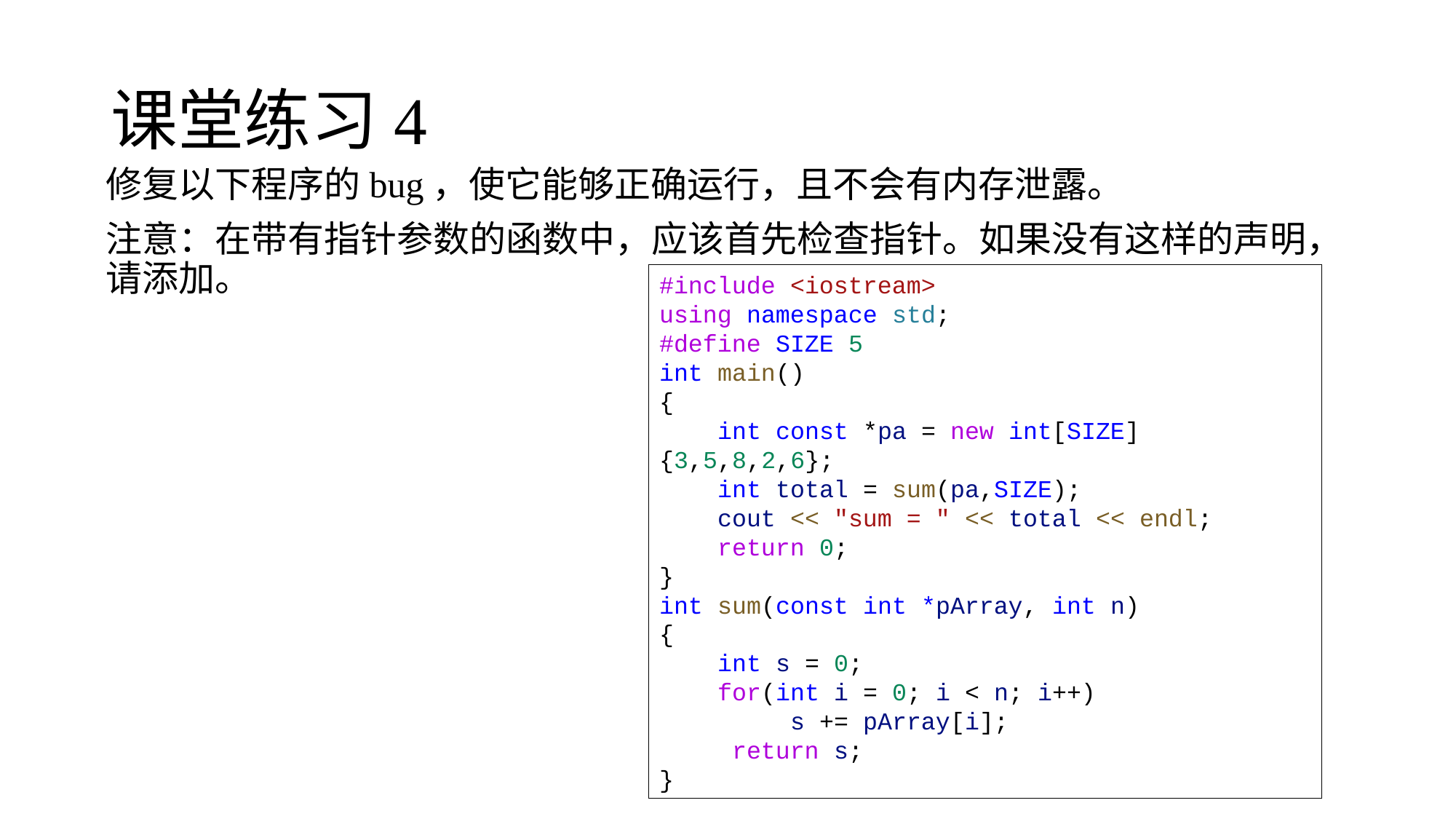

# 课堂练习4
修复以下程序的bug，使它能够正确运行，且不会有内存泄露。
注意：在带有指针参数的函数中，应该首先检查指针。如果没有这样的声明，请添加。

#include <iostream>
using namespace std;
#define SIZE 5
int main()
{
    int const *pa = new int[SIZE]{3,5,8,2,6};
    int total = sum(pa,SIZE);
    cout << "sum = " << total << endl;
    return 0;
}
int sum(const int *pArray, int n)
{
    int s = 0;
    for(int i = 0; i < n; i++)
         s += pArray[i];
     return s;
}
5